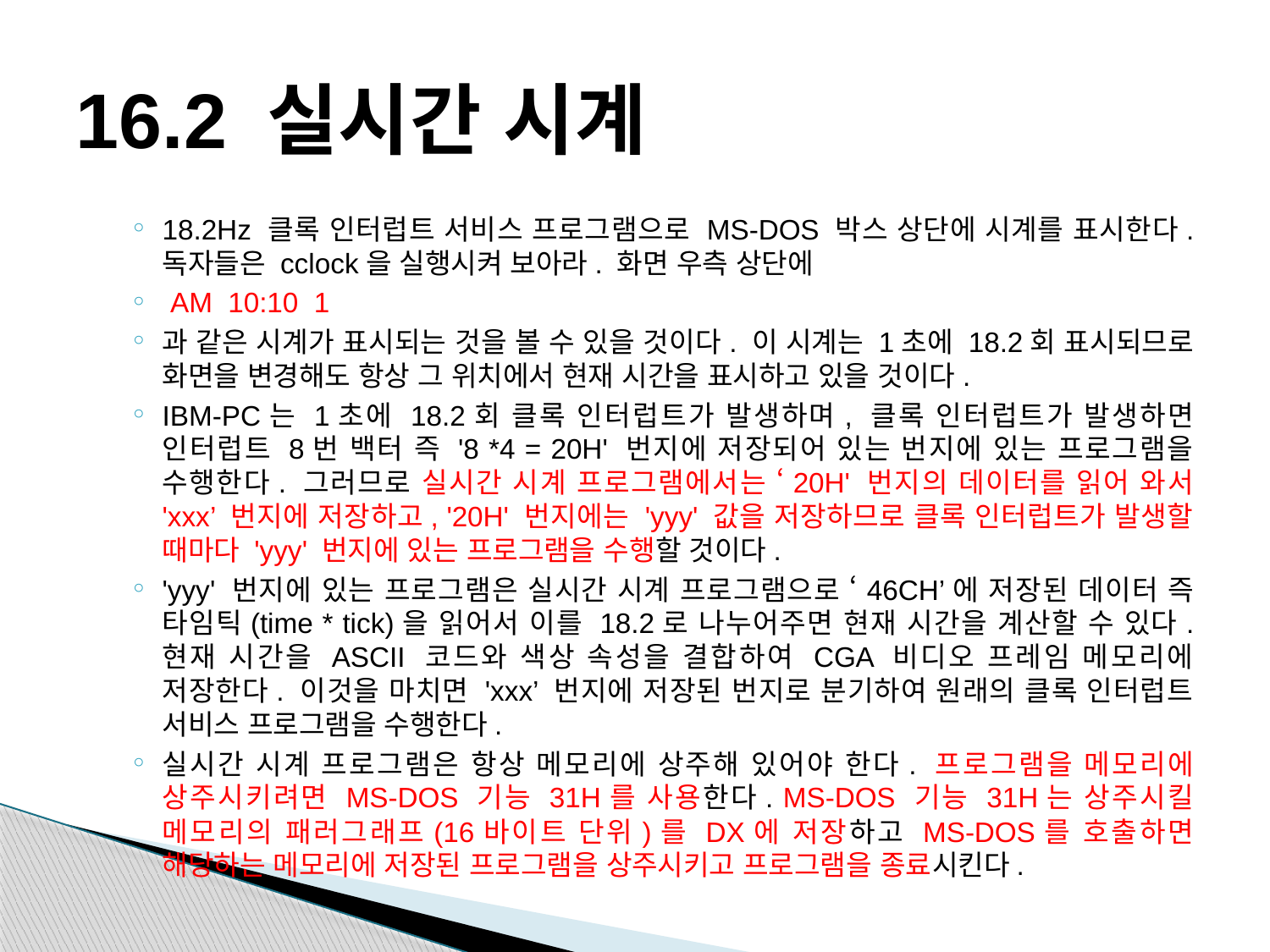

# 16.2 실시간 시계
18.2Hz 클록 인터럽트 서비스 프로그램으로 MS-DOS 박스 상단에 시계를 표시한다. 독자들은 cclock을 실행시켜 보아라. 화면 우측 상단에
 AM  10:10  1
과 같은 시계가 표시되는 것을 볼 수 있을 것이다. 이 시계는 1초에 18.2회 표시되므로 화면을 변경해도 항상 그 위치에서 현재 시간을 표시하고 있을 것이다.
IBM-PC는 1초에 18.2회 클록 인터럽트가 발생하며, 클록 인터럽트가 발생하면 인터럽트 8번 백터 즉 '8 *4 = 20H' 번지에 저장되어 있는 번지에 있는 프로그램을 수행한다. 그러므로 실시간 시계 프로그램에서는 ‘20H' 번지의 데이터를 읽어 와서 'xxx’ 번지에 저장하고, '20H' 번지에는 'yyy' 값을 저장하므로 클록 인터럽트가 발생할 때마다 'yyy' 번지에 있는 프로그램을 수행할 것이다.
'yyy' 번지에 있는 프로그램은 실시간 시계 프로그램으로 ‘46CH’에 저장된 데이터 즉 타임틱(time * tick)을 읽어서 이를 18.2로 나누어주면 현재 시간을 계산할 수 있다. 현재 시간을 ASCII 코드와 색상 속성을 결합하여 CGA 비디오 프레임 메모리에 저장한다. 이것을 마치면 'xxx’ 번지에 저장된 번지로 분기하여 원래의 클록 인터럽트 서비스 프로그램을 수행한다.
실시간 시계 프로그램은 항상 메모리에 상주해 있어야 한다. 프로그램을 메모리에 상주시키려면 MS-DOS 기능 31H를 사용한다. MS-DOS 기능 31H는 상주시킬 메모리의 패러그래프(16바이트 단위)를 DX에 저장하고 MS-DOS를 호출하면 해당하는 메모리에 저장된 프로그램을 상주시키고 프로그램을 종료시킨다.